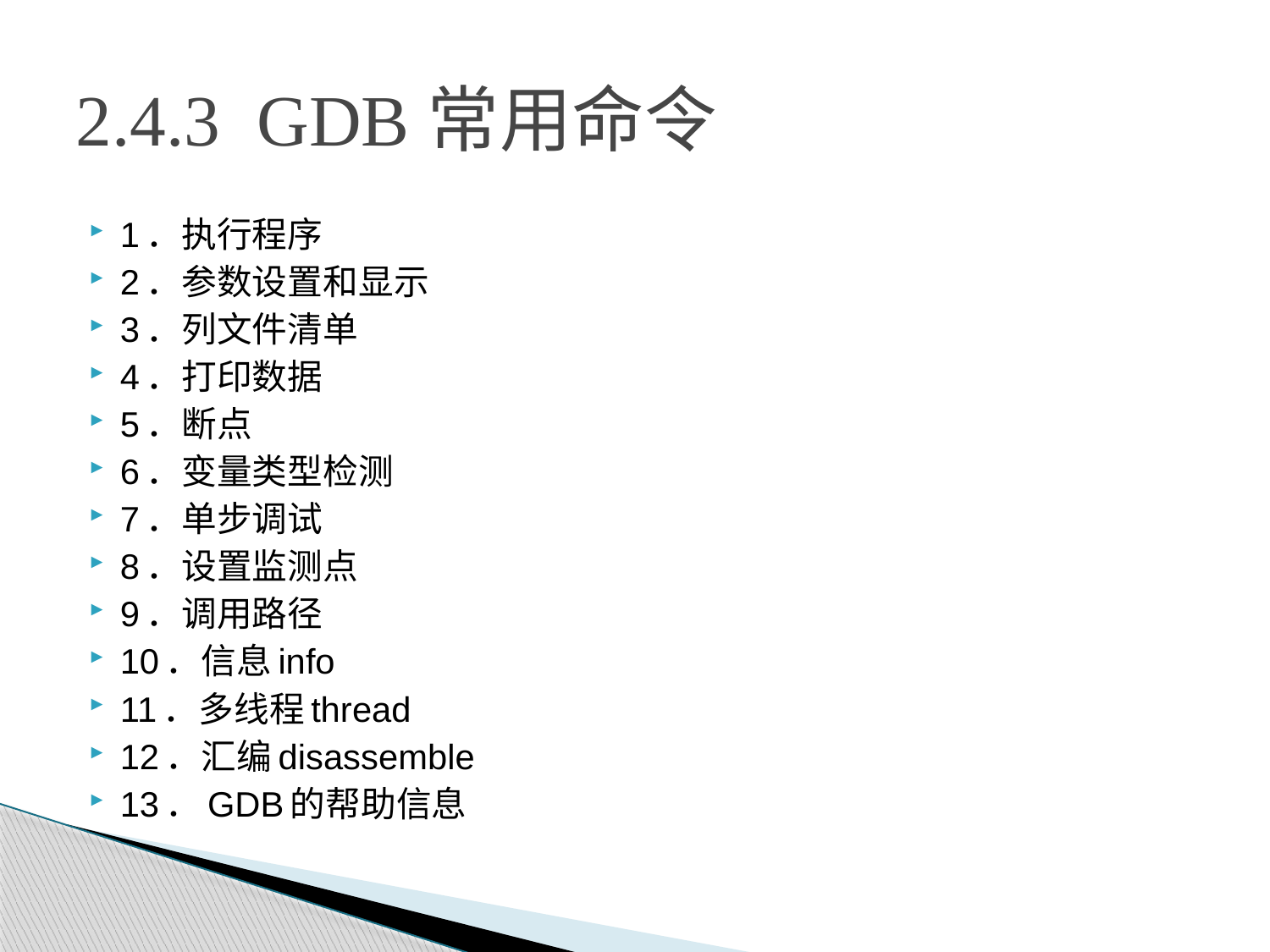

# 2.4.3  GDB常用命令
1．执行程序
2．参数设置和显示
3．列文件清单
4．打印数据
5．断点
6．变量类型检测
7．单步调试
8．设置监测点
9．调用路径
10．信息info
11．多线程thread
12．汇编disassemble
13．GDB的帮助信息